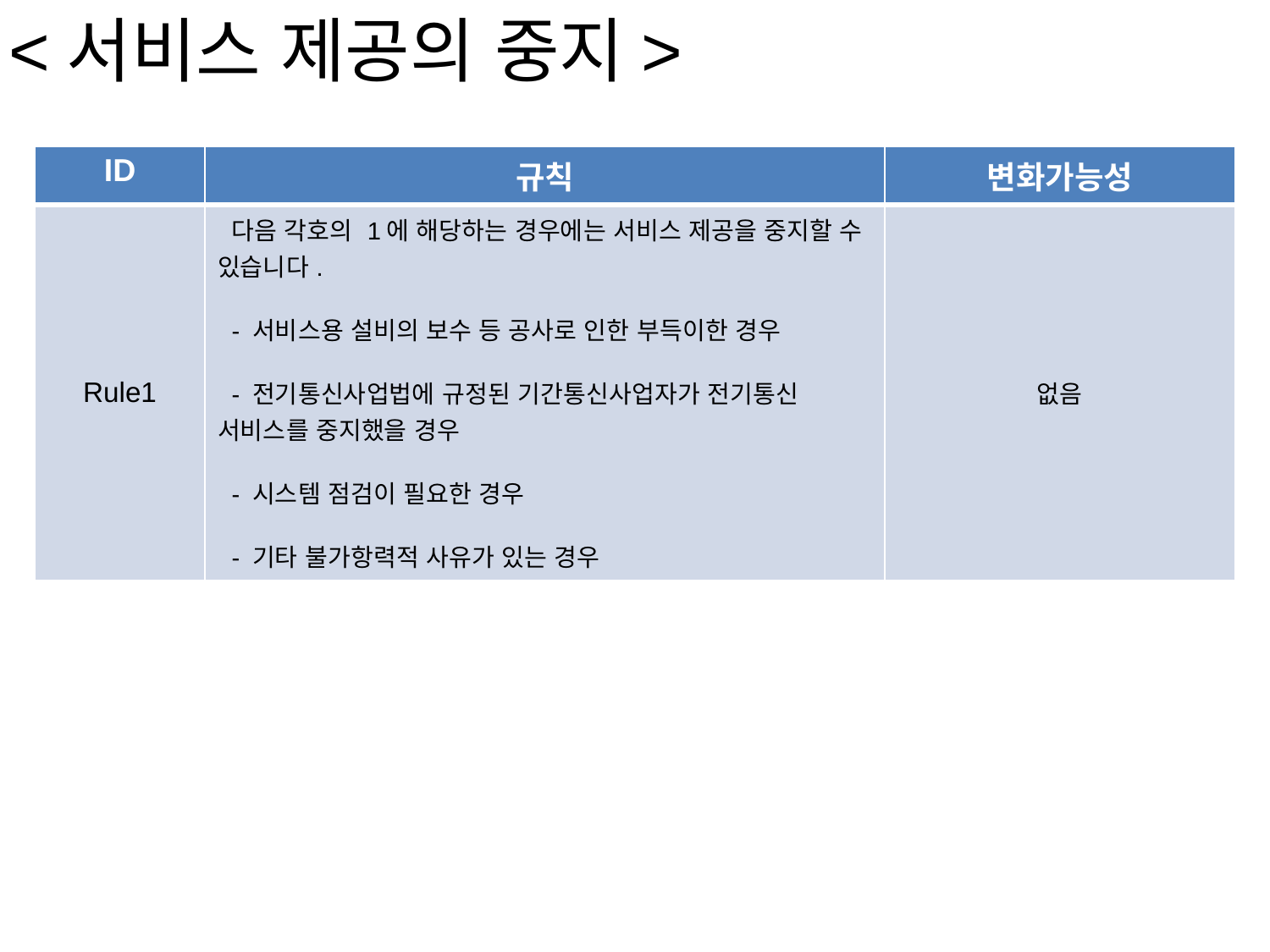

<서비스 제공의 중지>
| ID | 규칙 | 변화가능성 |
| --- | --- | --- |
| Rule1 | 다음 각호의 1에 해당하는 경우에는 서비스 제공을 중지할 수 있습니다. - 서비스용 설비의 보수 등 공사로 인한 부득이한 경우 - 전기통신사업법에 규정된 기간통신사업자가 전기통신 서비스를 중지했을 경우 - 시스템 점검이 필요한 경우 - 기타 불가항력적 사유가 있는 경우 | 없음 |